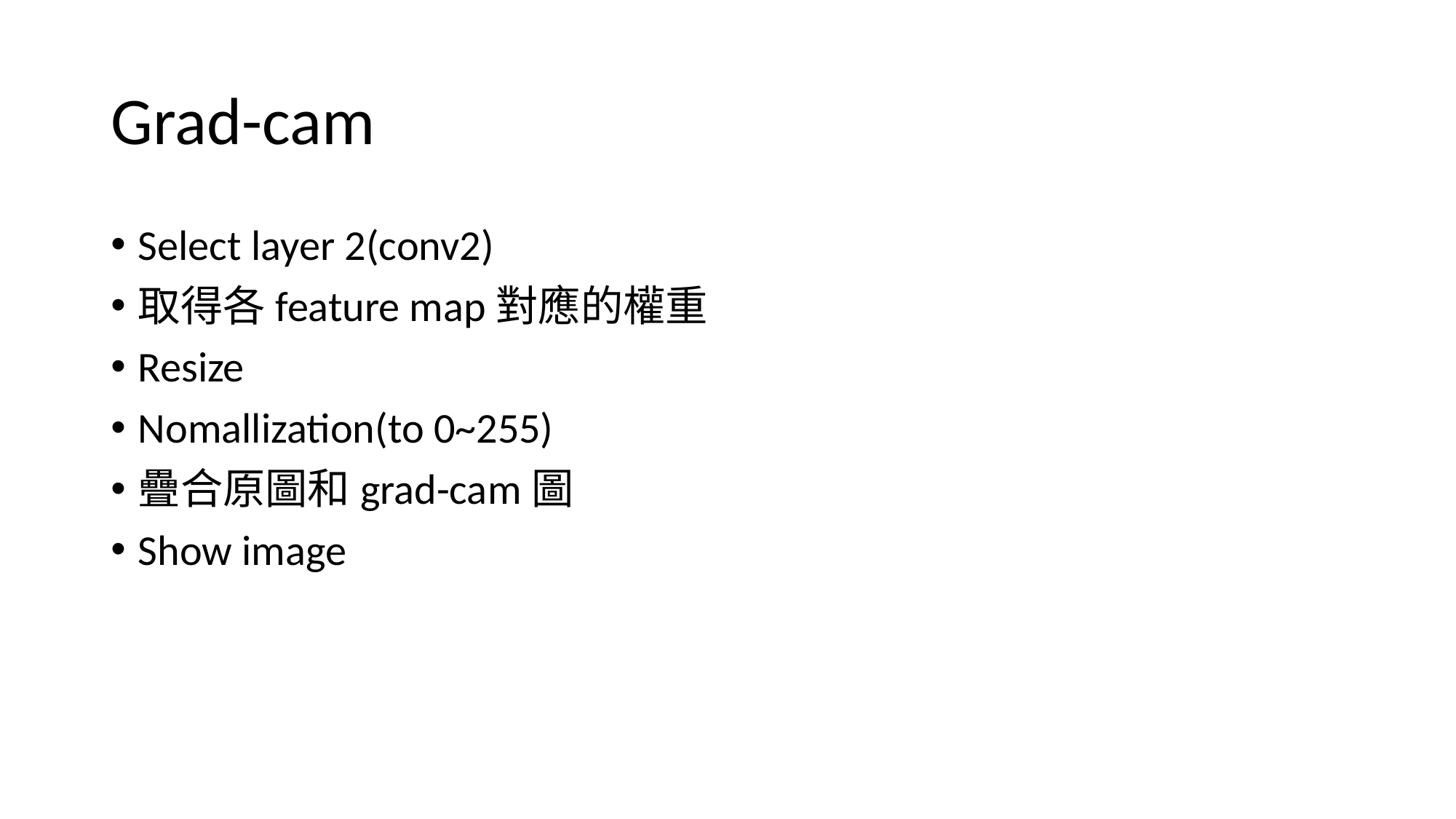

# Grad-cam
Select layer 2(conv2)
取得各feature map對應的權重
Resize
Nomallization(to 0~255)
疊合原圖和grad-cam圖
Show image